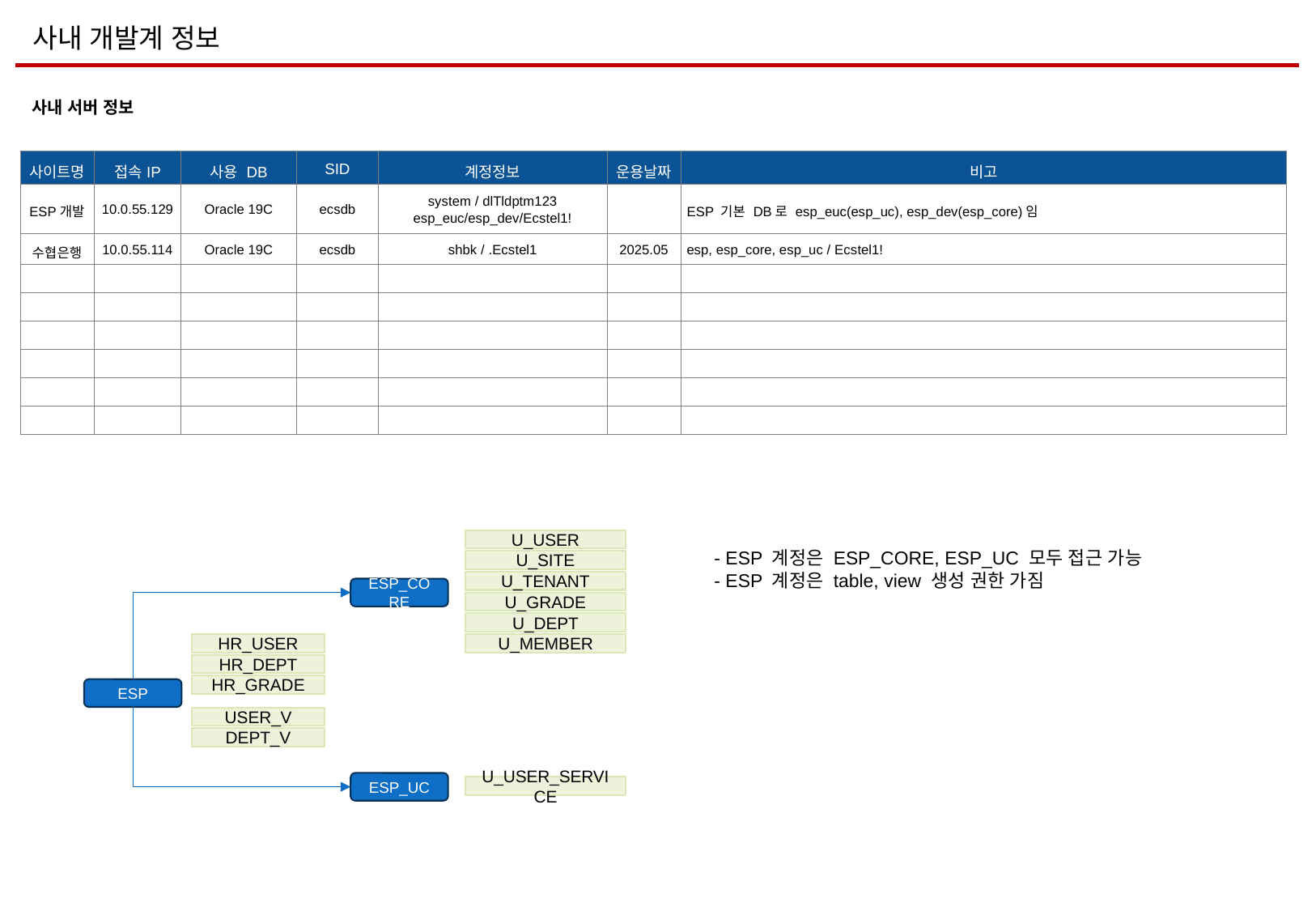

사내 개발계 정보
사내 서버 정보
| 사이트명 | 접속IP | 사용 DB | SID | 계정정보 | 운용날짜 | 비고 |
| --- | --- | --- | --- | --- | --- | --- |
| ESP개발 | 10.0.55.129 | Oracle 19C | ecsdb | system / dlTldptm123 esp\_euc/esp\_dev/Ecstel1! |  | ESP 기본 DB로 esp\_euc(esp\_uc), esp\_dev(esp\_core)임 |
| 수협은행 | 10.0.55.114 | Oracle 19C | ecsdb | shbk / .Ecstel1 | 2025.05 | esp, esp\_core, esp\_uc / Ecstel1! |
|  |  |  |  |  |  |  |
|  |  |  |  |  |  |  |
|  |  |  |  |  |  |  |
|  |  |  |  |  |  |  |
|  |  |  |  |  |  |  |
|  |  |  |  |  |  |  |
U_USER
U_SITE
U_TENANT
U_GRADE
U_DEPT
U_MEMBER
- ESP 계정은 ESP_CORE, ESP_UC 모두 접근 가능
- ESP 계정은 table, view 생성 권한 가짐
ESP_CORE
HR_USER
HR_DEPT
HR_GRADE
USER_V
DEPT_V
ESP
ESP_UC
U_USER_SERVICE